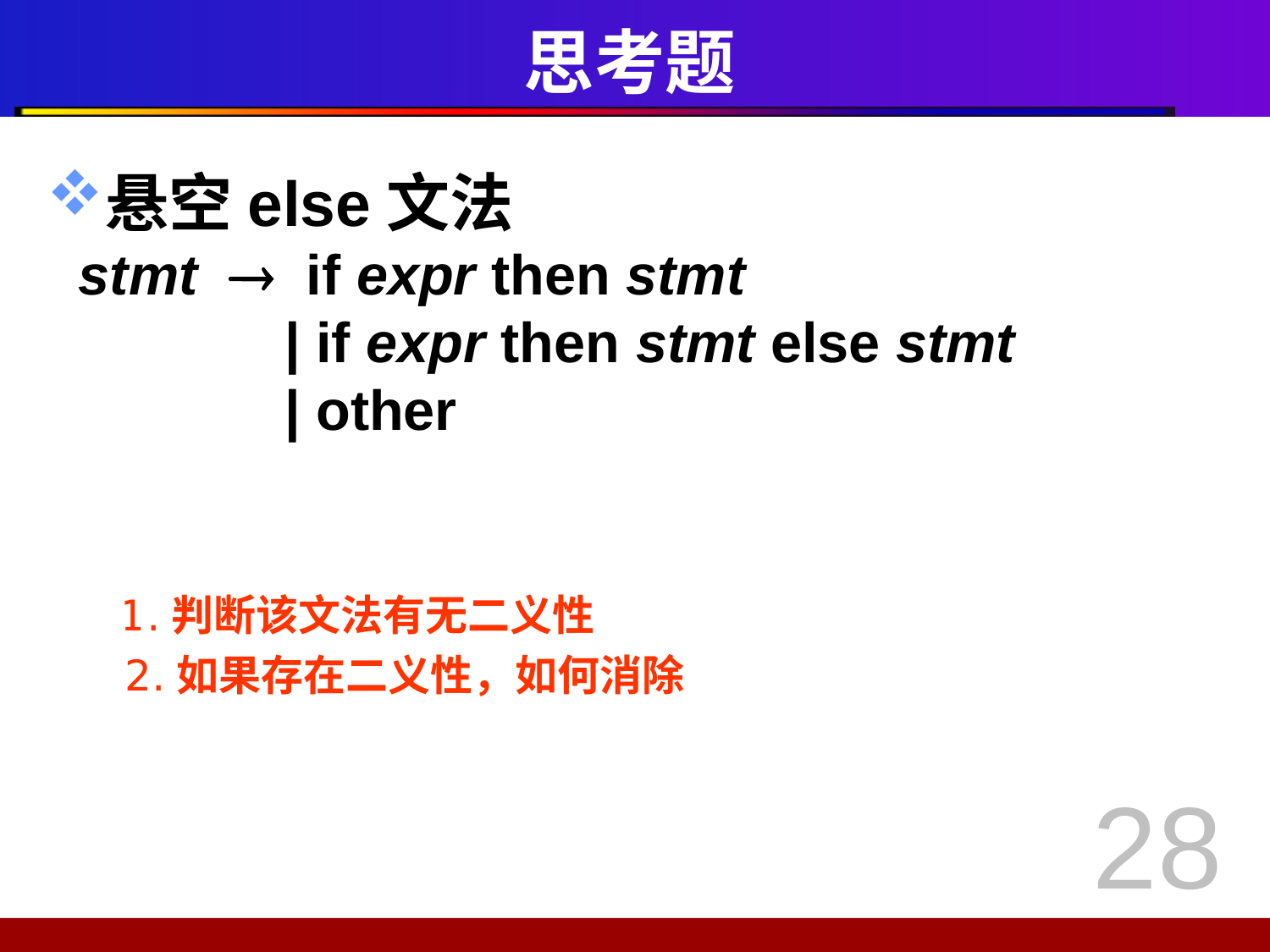

# 思考题
悬空else文法
  stmt  →  if expr then stmt
		    | if expr then stmt else stmt
		    | other
1.判断该文法有无二义性
2.如果存在二义性，如何消除
28